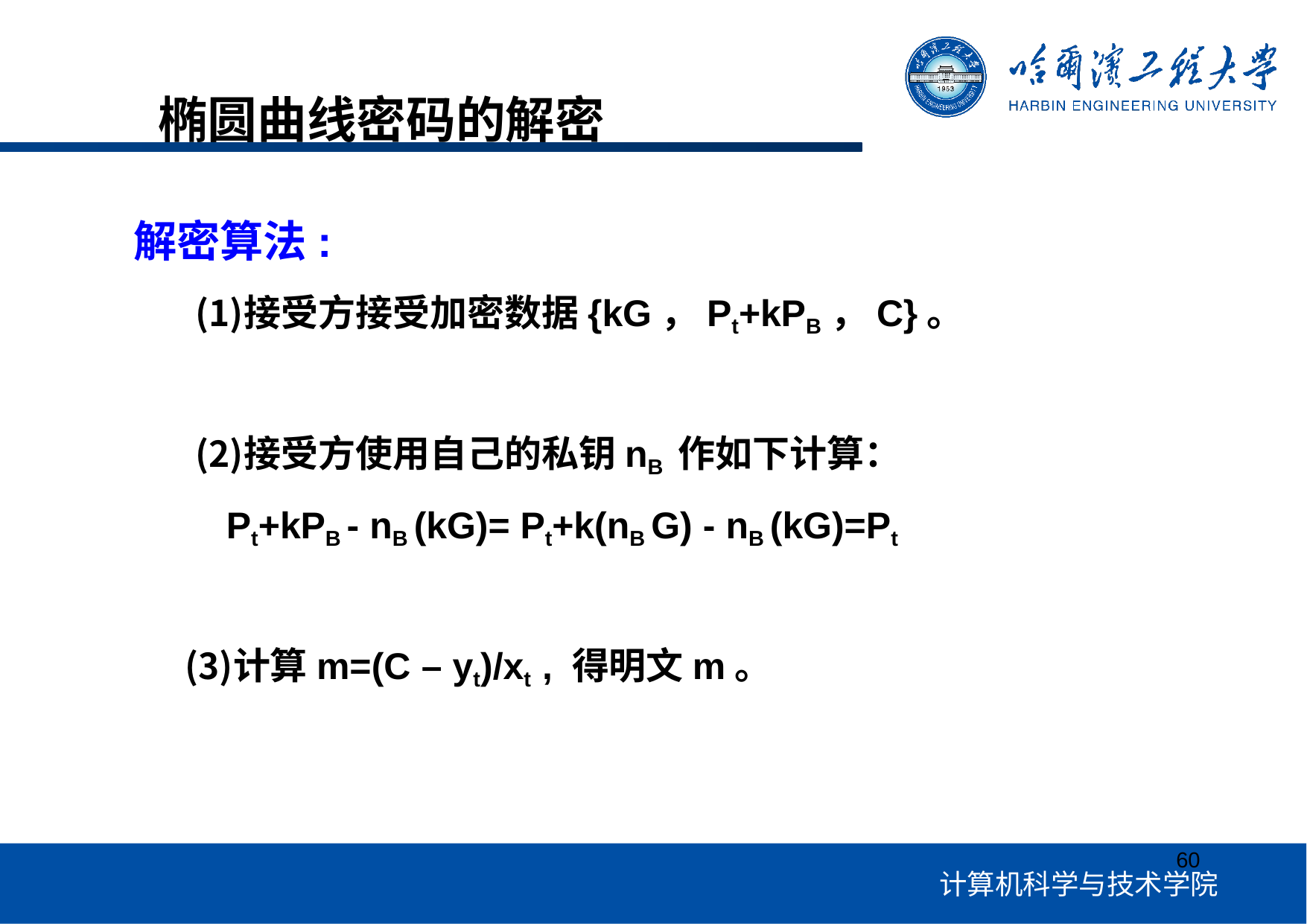

# 椭圆曲线密码的解密
解密算法:
接受方接受加密数据{kG，Pt+kPB，C}。

接受方使用自己的私钥nB 作如下计算：
Pt+kPB - nB (kG)= Pt+k(nB G) - nB (kG)=Pt

计算m=(C – yt)/xt , 得明文m。
60